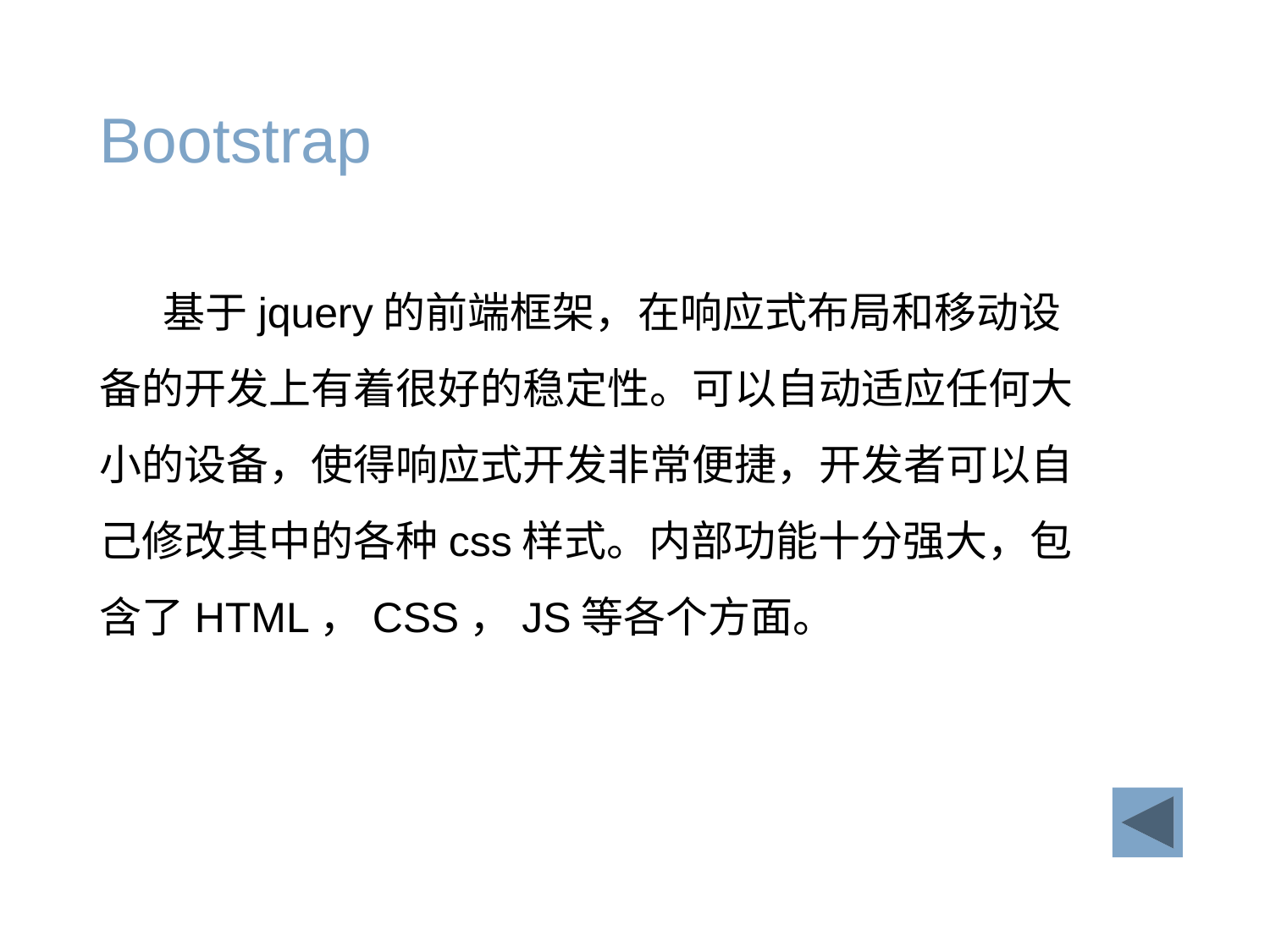

# Bootstrap
基于jquery的前端框架，在响应式布局和移动设备的开发上有着很好的稳定性。可以自动适应任何大小的设备，使得响应式开发非常便捷，开发者可以自己修改其中的各种css样式。内部功能十分强大，包含了HTML，CSS，JS等各个方面。